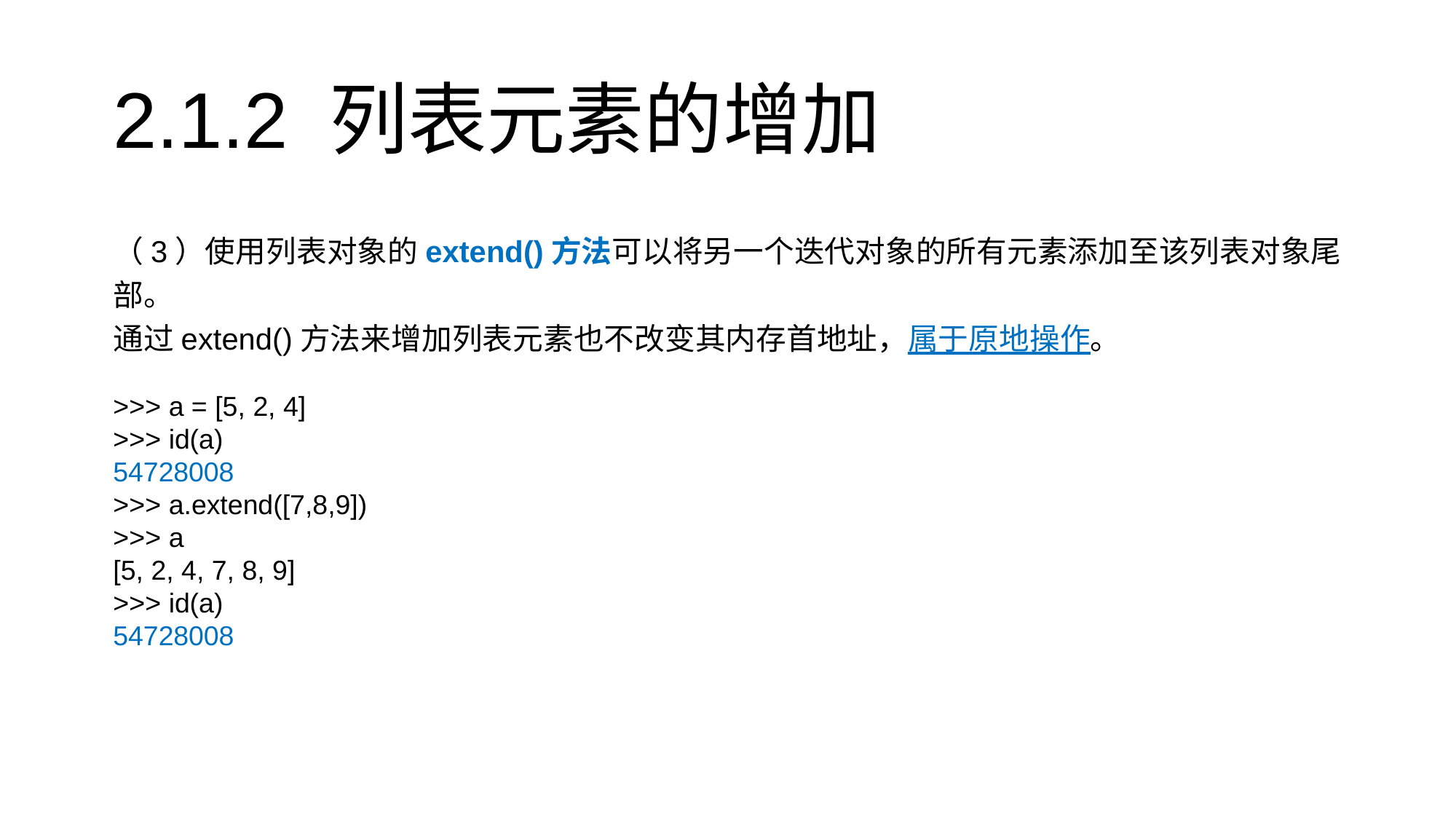

# 2.1.2 列表元素的增加
（3）使用列表对象的extend()方法可以将另一个迭代对象的所有元素添加至该列表对象尾部。
通过extend()方法来增加列表元素也不改变其内存首地址，属于原地操作。

>>> a = [5, 2, 4]
>>> id(a)
54728008
>>> a.extend([7,8,9])
>>> a
[5, 2, 4, 7, 8, 9]
>>> id(a)
54728008